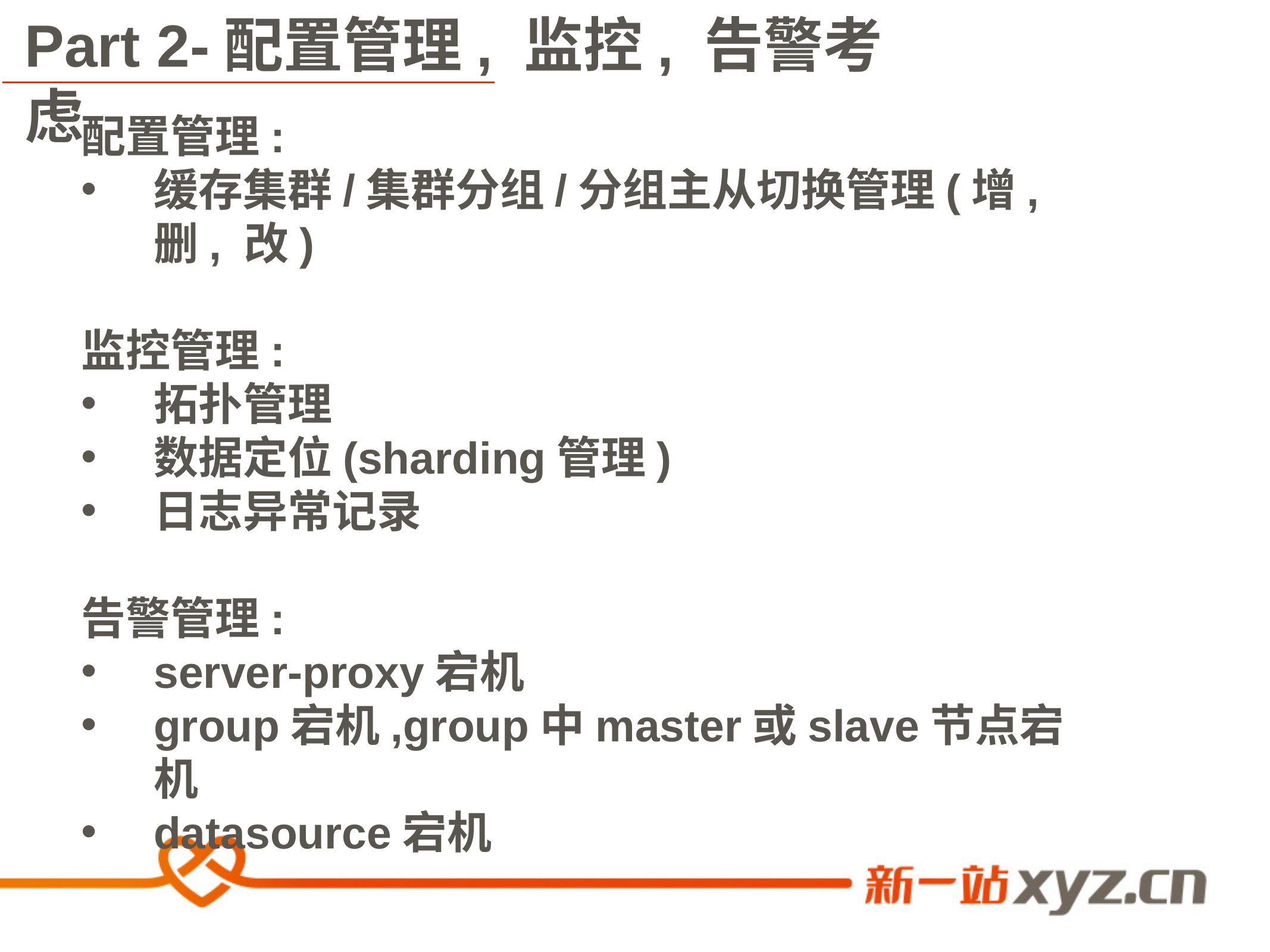

Part 2-配置管理, 监控, 告警考虑

配置管理:
缓存集群/集群分组/分组主从切换管理(增, 删, 改)

监控管理:
拓扑管理
数据定位(sharding管理)
日志异常记录

告警管理:
server-proxy宕机
group宕机,group中master或slave节点宕机
datasource宕机